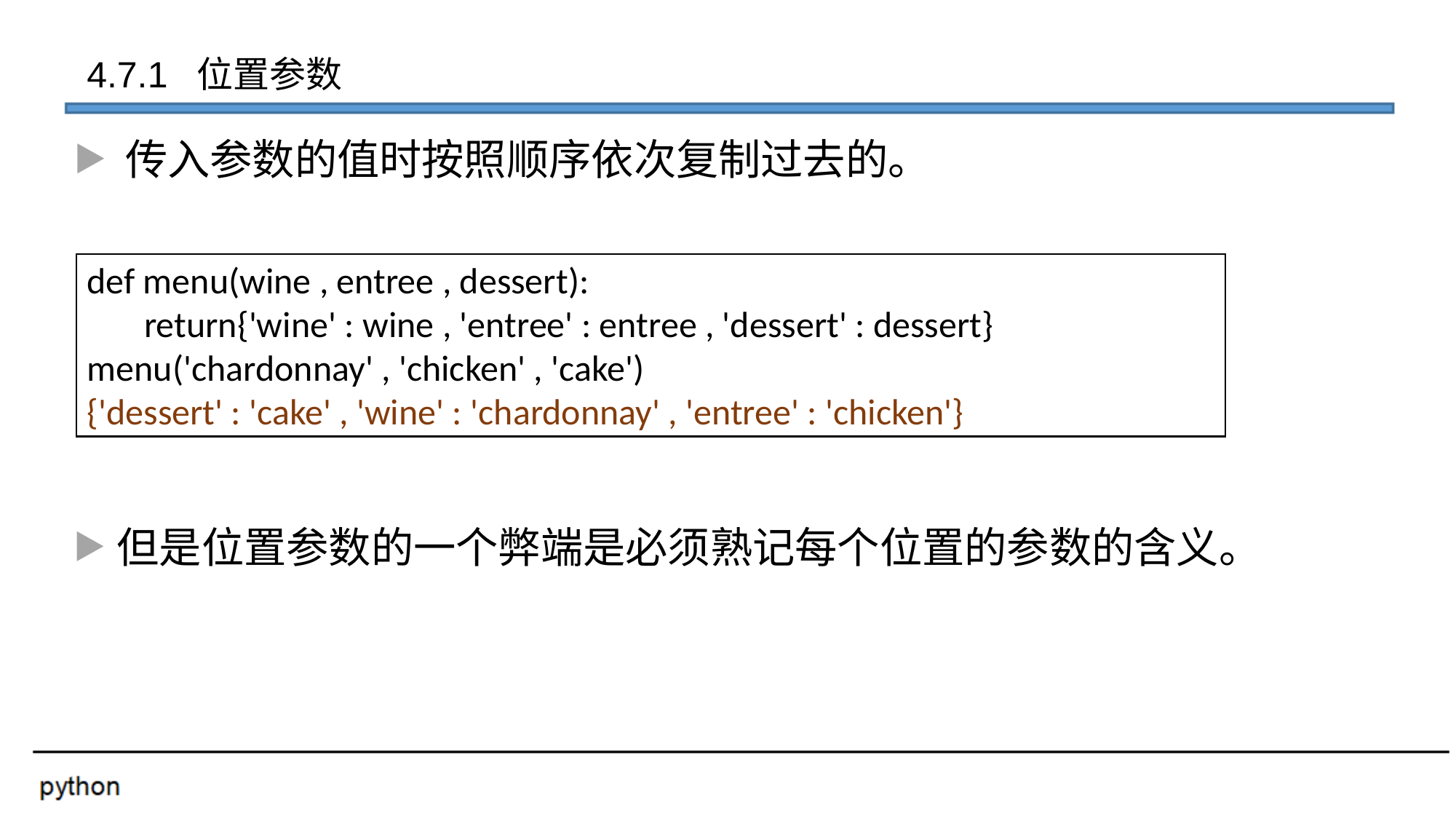

4.7.1  位置参数
传入参数的值时按照顺序依次复制过去的。

def menu(wine , entree , dessert):
       return{'wine' : wine , 'entree' : entree , 'dessert' : dessert}
menu('chardonnay' , 'chicken' , 'cake')
{'dessert' : 'cake' , 'wine' : 'chardonnay' , 'entree' : 'chicken'}

但是位置参数的一个弊端是必须熟记每个位置的参数的含义。

37